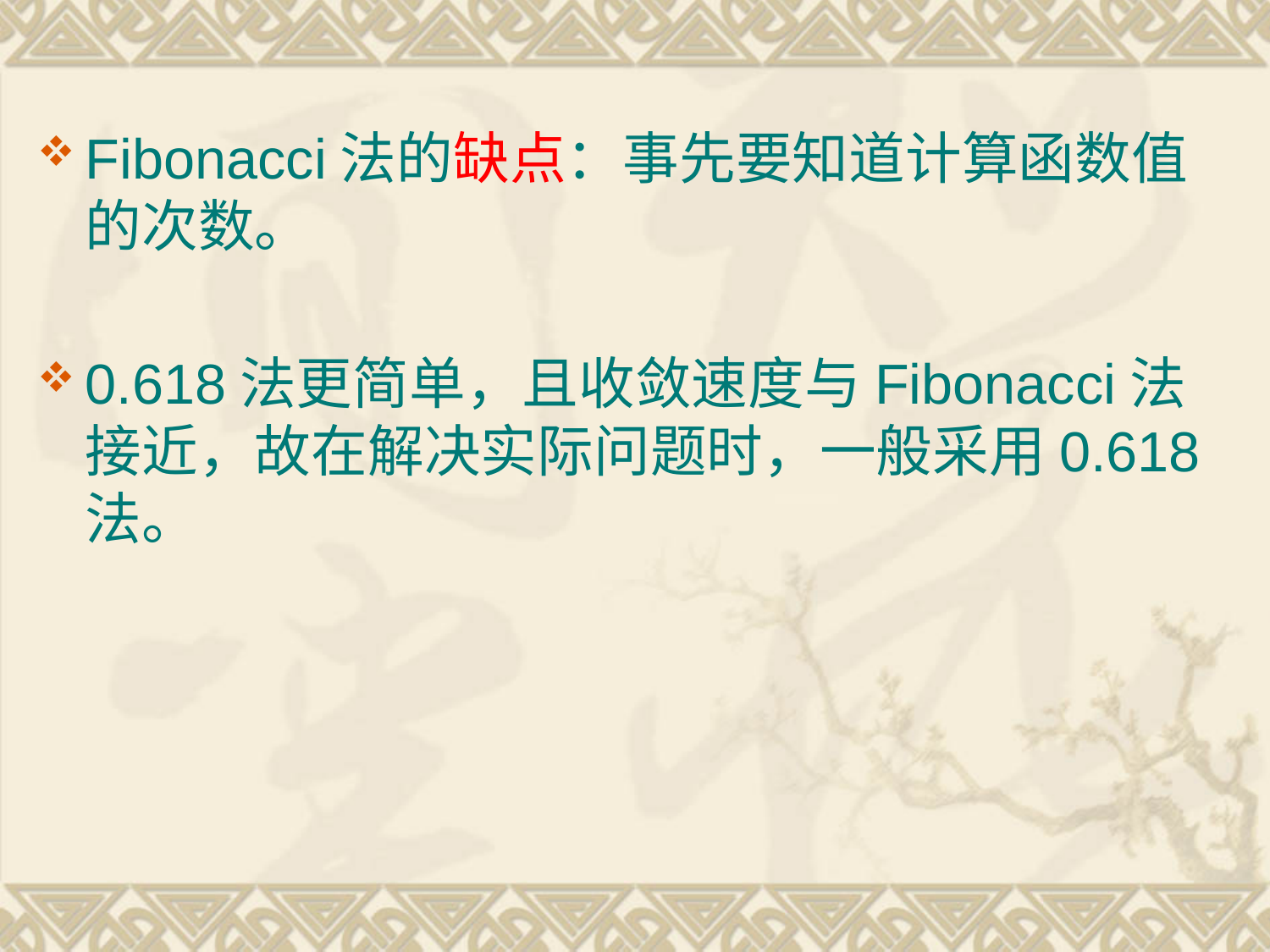

Fibonacci法的缺点：事先要知道计算函数值的次数。

0.618法更简单，且收敛速度与Fibonacci法接近，故在解决实际问题时，一般采用0.618法。